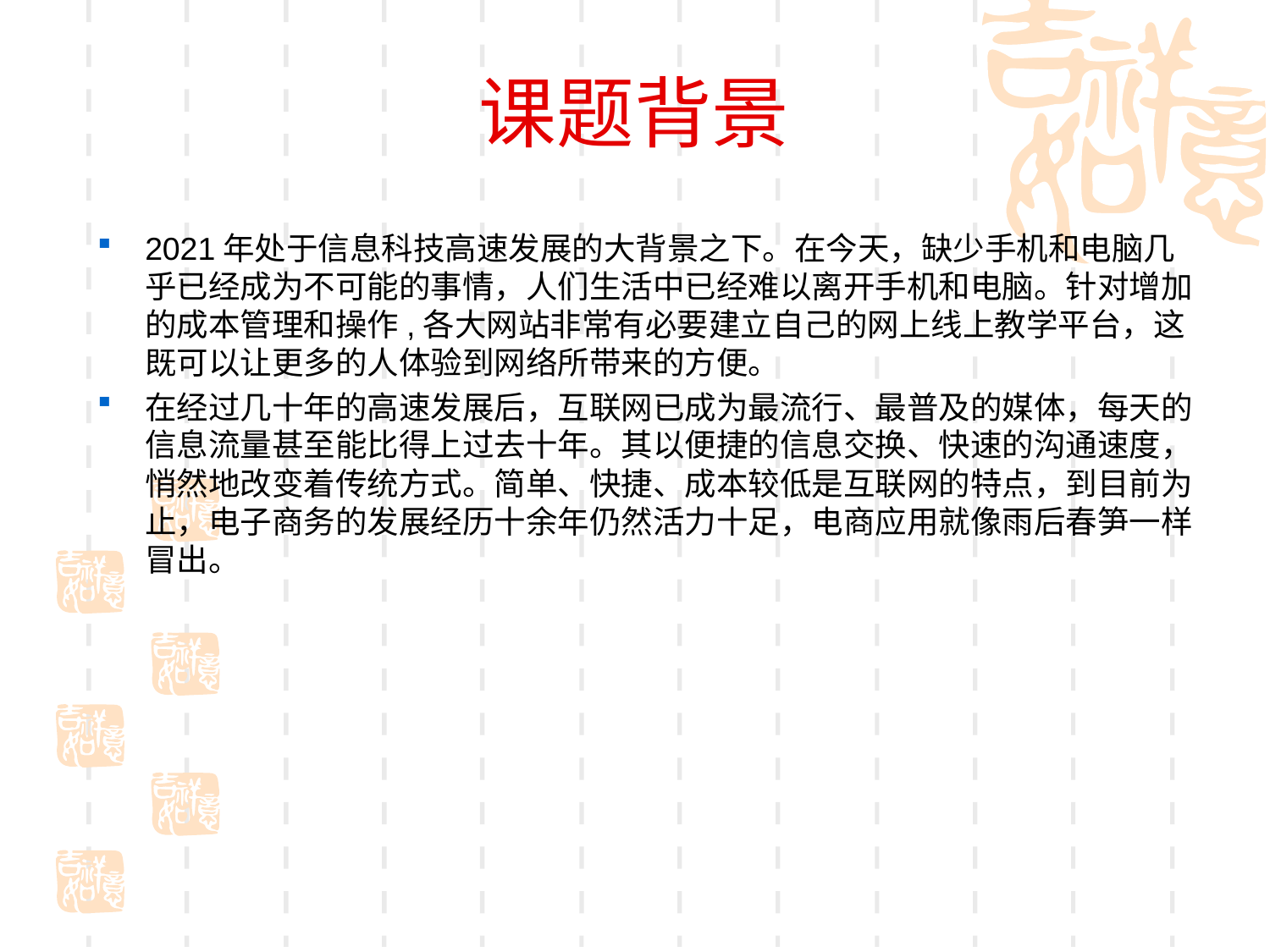

# 课题背景
2021年处于信息科技高速发展的大背景之下。在今天，缺少手机和电脑几乎已经成为不可能的事情，人们生活中已经难以离开手机和电脑。针对增加的成本管理和操作,各大网站非常有必要建立自己的网上线上教学平台，这既可以让更多的人体验到网络所带来的方便。
在经过几十年的高速发展后，互联网已成为最流行、最普及的媒体，每天的信息流量甚至能比得上过去十年。其以便捷的信息交换、快速的沟通速度，悄然地改变着传统方式。简单、快捷、成本较低是互联网的特点，到目前为止，电子商务的发展经历十余年仍然活力十足，电商应用就像雨后春笋一样冒出。